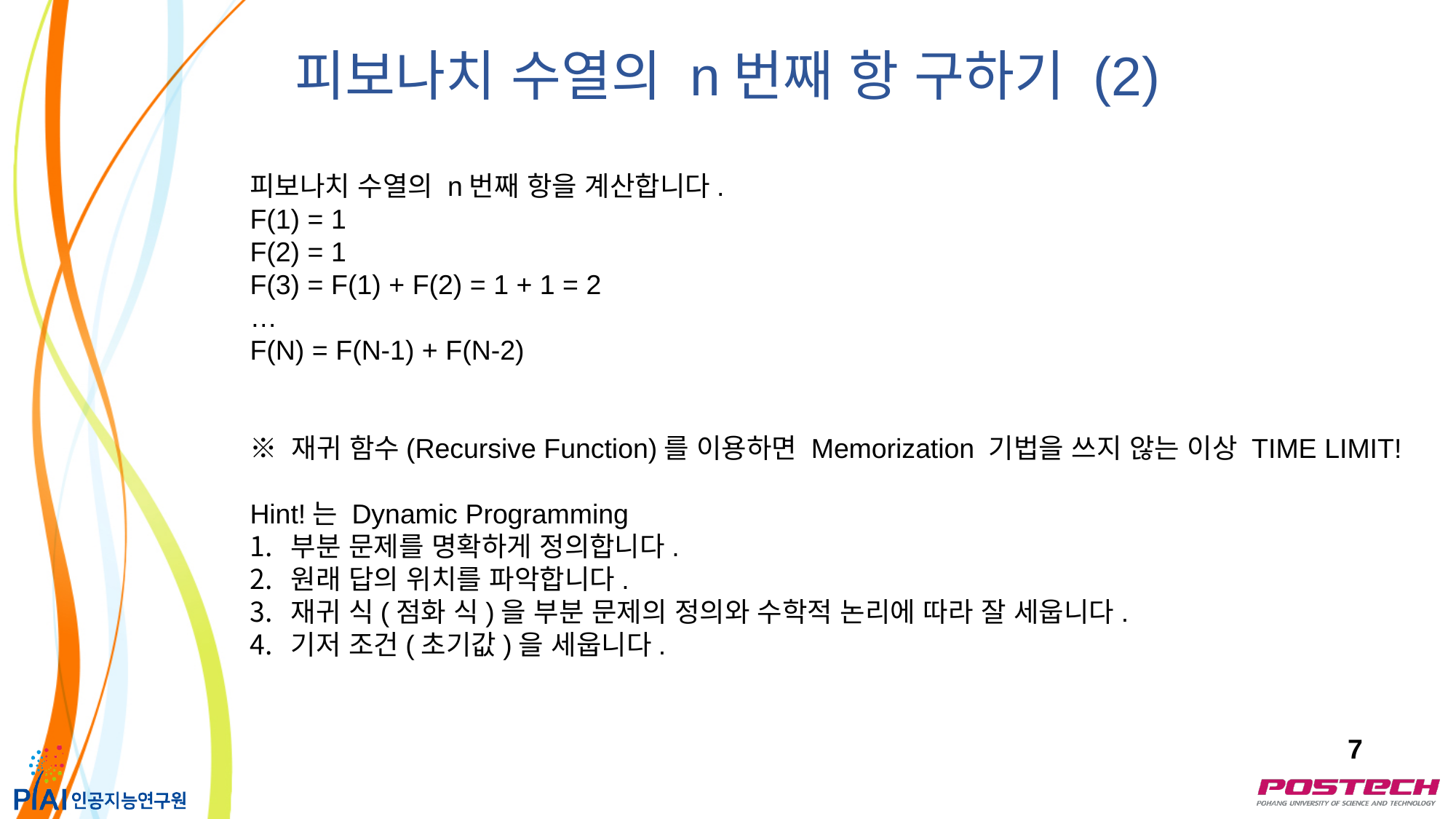

피보나치 수열의 n번째 항 구하기 (2)
피보나치 수열의 n번째 항을 계산합니다.
F(1) = 1
F(2) = 1
F(3) = F(1) + F(2) = 1 + 1 = 2
…
F(N) = F(N-1) + F(N-2)

※ 재귀 함수(Recursive Function)를 이용하면 Memorization 기법을 쓰지 않는 이상 TIME LIMIT!

Hint!는 Dynamic Programming
부분 문제를 명확하게 정의합니다.
원래 답의 위치를 파악합니다.
재귀 식(점화 식)을 부분 문제의 정의와 수학적 논리에 따라 잘 세웁니다.
기저 조건(초기값)을 세웁니다.